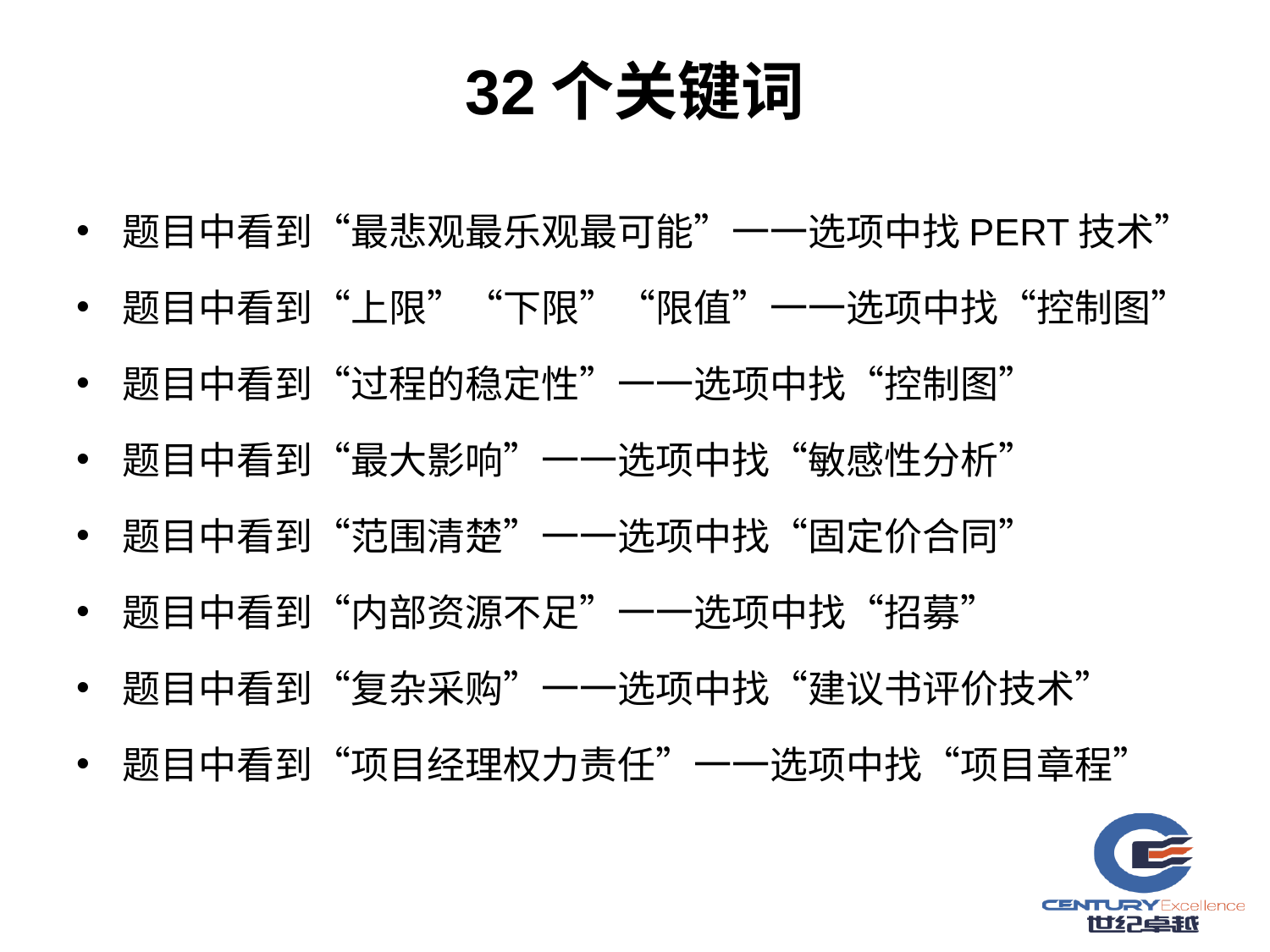

# 32个关键词
题目中看到“最悲观最乐观最可能”一一选项中找PERT技术”
题目中看到“上限”“下限”“限值”一一选项中找“控制图”
题目中看到“过程的稳定性”一一选项中找“控制图”
题目中看到“最大影响”一一选项中找“敏感性分析”
题目中看到“范围清楚”一一选项中找“固定价合同”
题目中看到“内部资源不足”一一选项中找“招募”
题目中看到“复杂采购”一一选项中找“建议书评价技术”
题目中看到“项目经理权力责任”一一选项中找“项目章程”